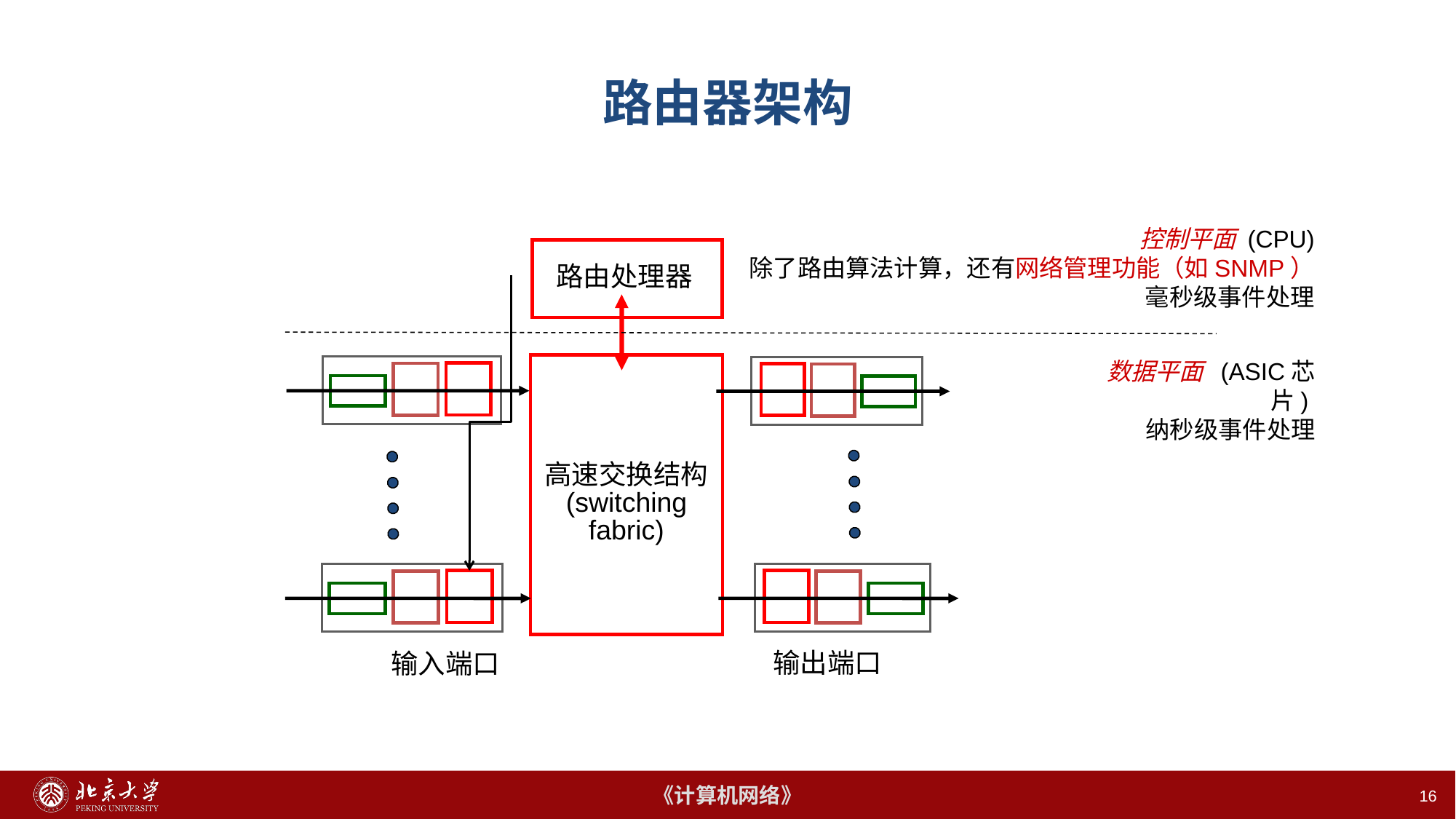

# 路由器架构
控制平面 (CPU)
除了路由算法计算，还有网络管理功能（如SNMP）
毫秒级事件处理

路由处理器

数据平面  (ASIC芯片)
纳秒级事件处理

高速交换结构
(switching
fabric)

输出端口
输入端口
16